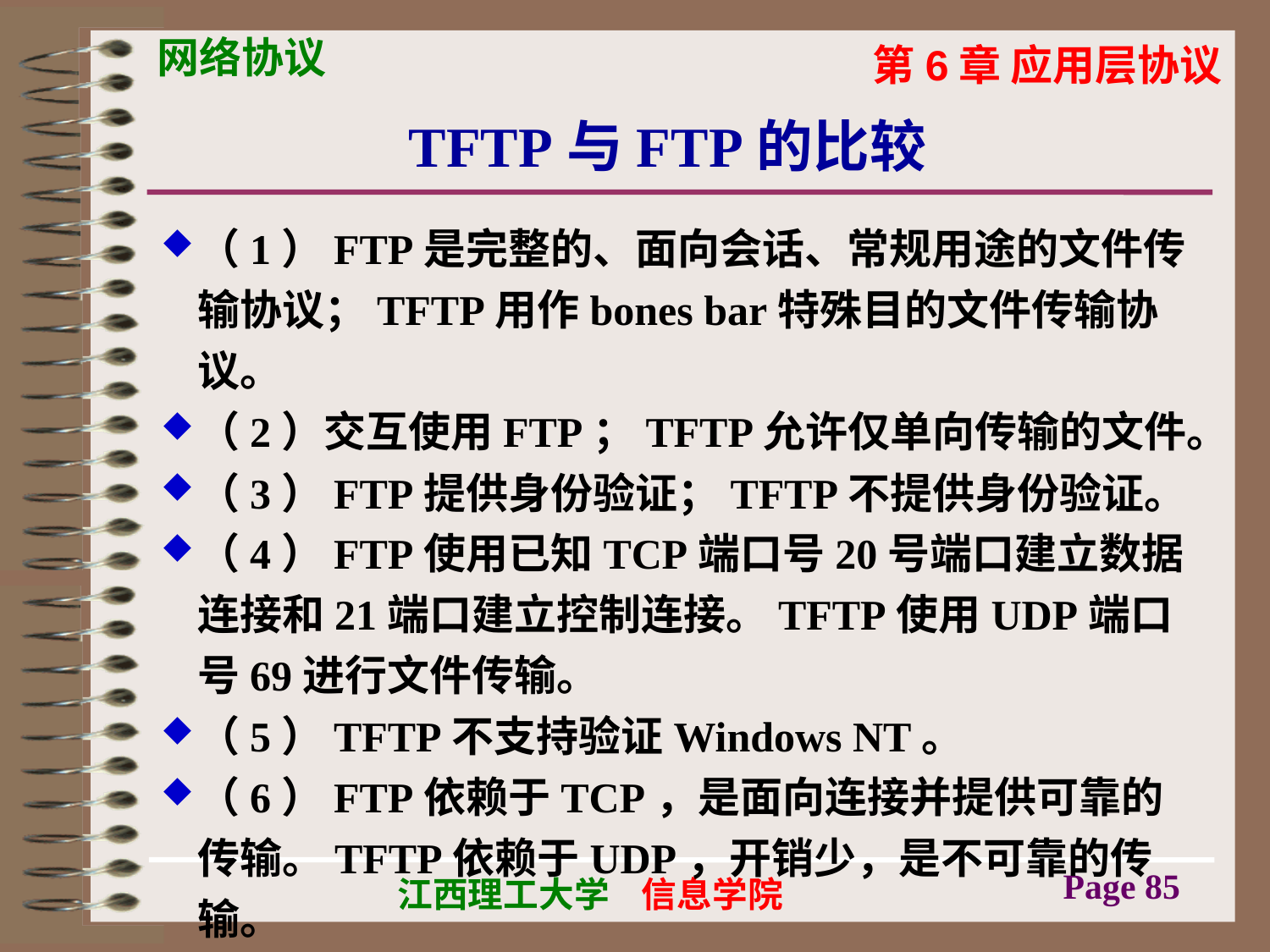

# TFTP与FTP的比较
（1）FTP是完整的、面向会话、常规用途的文件传输协议；TFTP用作bones bar特殊目的文件传输协议。
（2）交互使用FTP；TFTP允许仅单向传输的文件。
（3）FTP提供身份验证；TFTP不提供身份验证。
（4）FTP使用已知TCP端口号20号端口建立数据连接和21端口建立控制连接。TFTP使用UDP端口号69进行文件传输。
（5）TFTP不支持验证Windows NT。
（6）FTP依赖于TCP，是面向连接并提供可靠的传输。TFTP依赖于UDP，开销少，是不可靠的传输。

Page 85